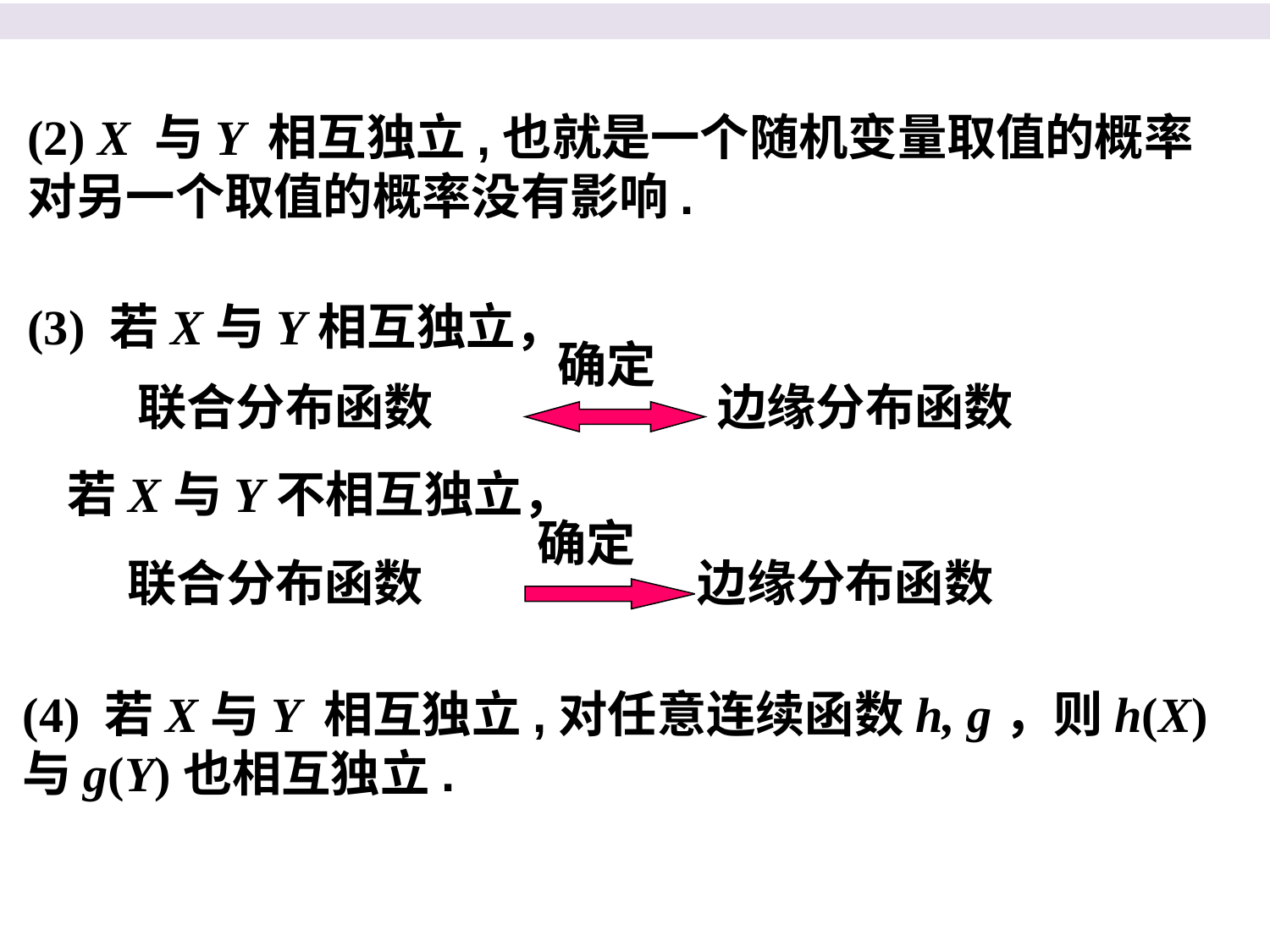

(2) X 与Y 相互独立,也就是一个随机变量取值的概率对另一个取值的概率没有影响.
(3) 若X与Y相互独立，
确定

联合分布函数
边缘分布函数
若X与Y不相互独立，
确定

联合分布函数
边缘分布函数
(4) 若X与Y 相互独立,对任意连续函数h, g，则h(X)与g(Y)也相互独立.